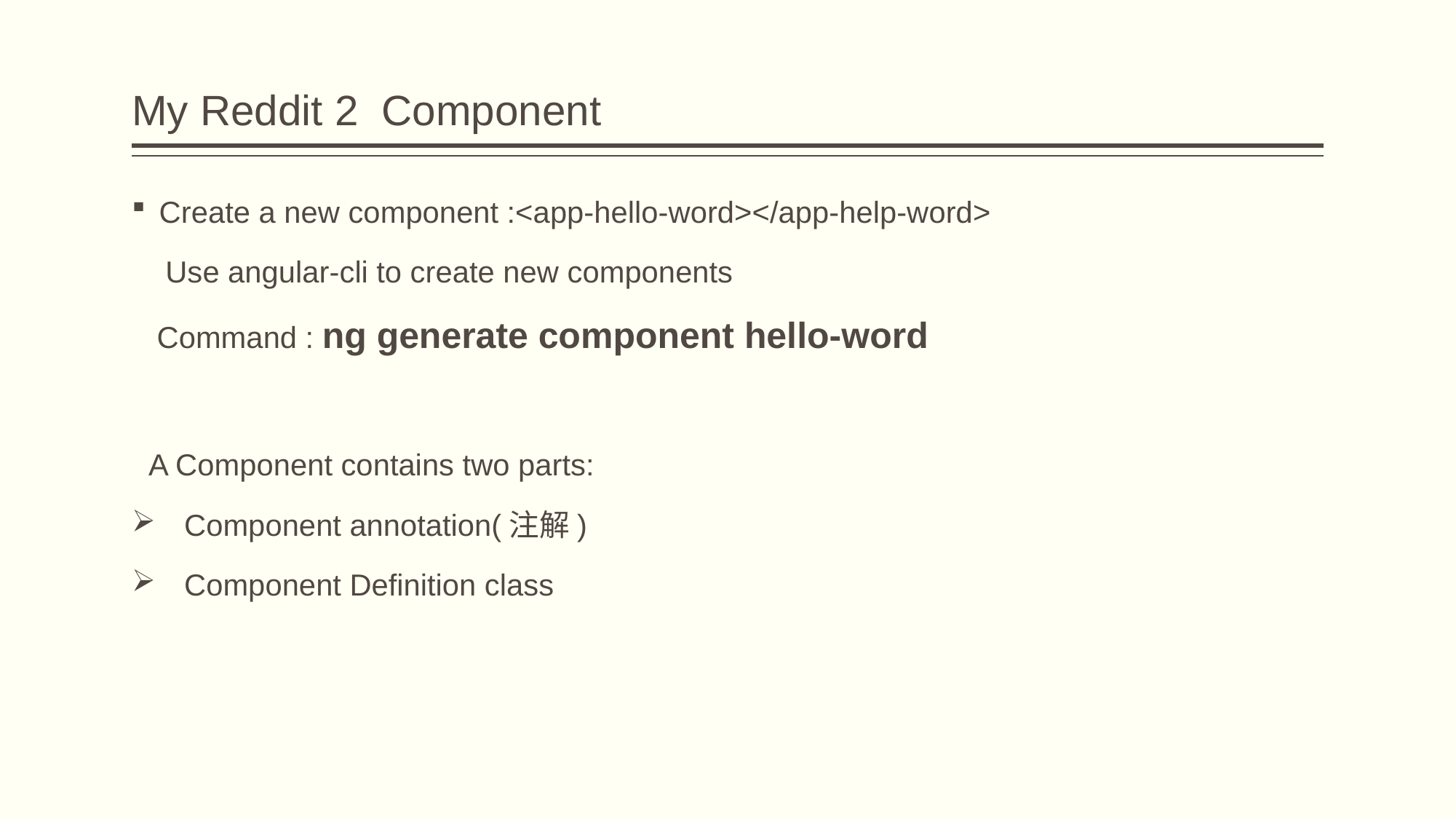

# My Reddit 2  Component
Create a new component :<app-hello-word></app-help-word>
    Use angular-cli to create new components
   Command : ng generate component hello-word

  A Component contains two parts:
   Component annotation(注解)
   Component Definition class